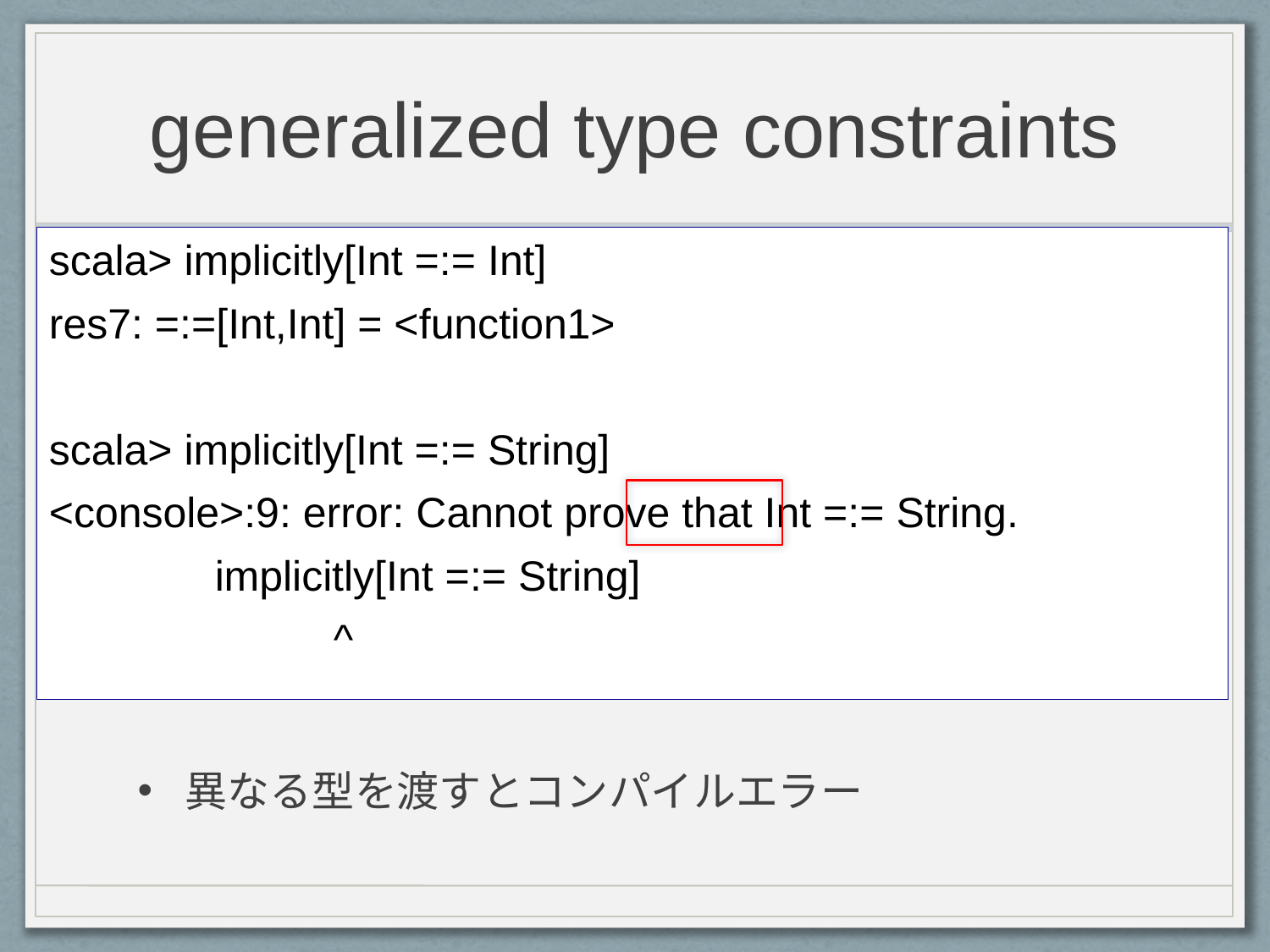

# generalized type constraints
scala> implicitly[Int =:= Int]
res7: =:=[Int,Int] = <function1>

scala> implicitly[Int =:= String]
<console>:9: error: Cannot prove that Int =:= String.
              implicitly[Int =:= String]
                        ^

異なる型を渡すとコンパイルエラー